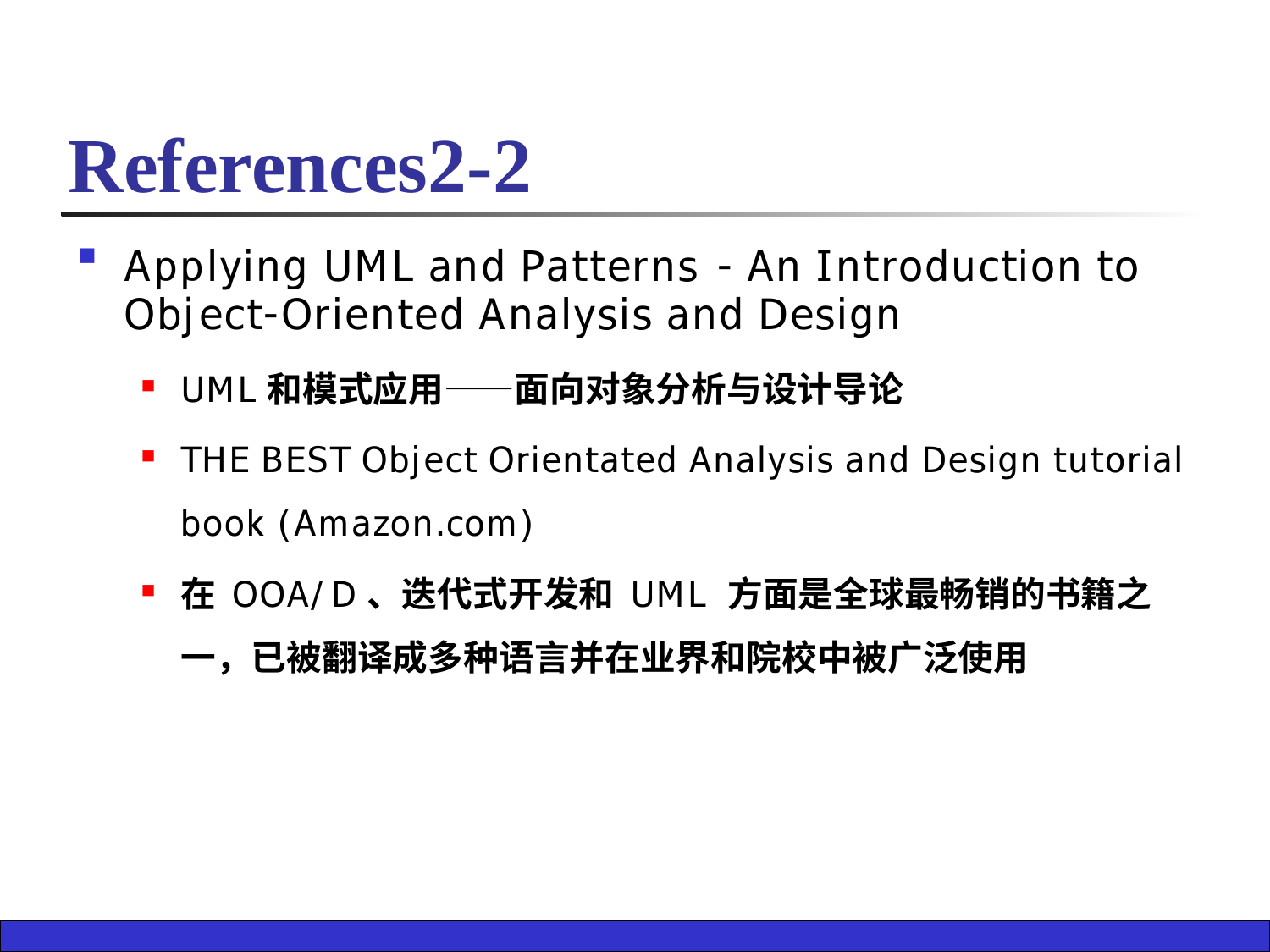

# References2-2
Applying UML and Patterns - An Introduction to Object-Oriented Analysis and Design
UML和模式应用——面向对象分析与设计导论
THE BEST Object Orientated Analysis and Design tutorial book (Amazon.com)
在 OOA/D、迭代式开发和 UML 方面是全球最畅销的书籍之一，已被翻译成多种语言并在业界和院校中被广泛使用